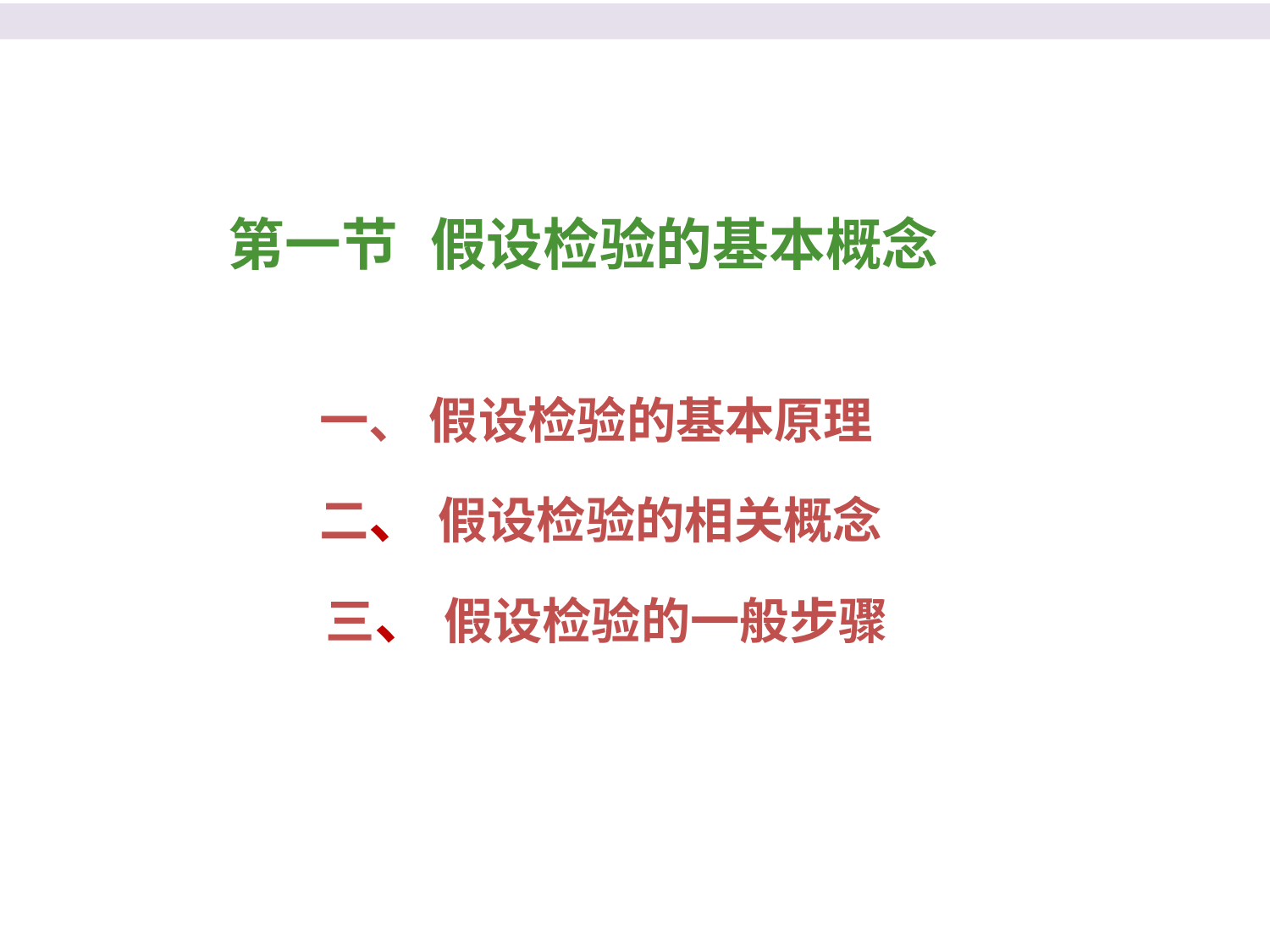

第一节  假设检验的基本概念
一、 假设检验的基本原理
二、 假设检验的相关概念
三、 假设检验的一般步骤